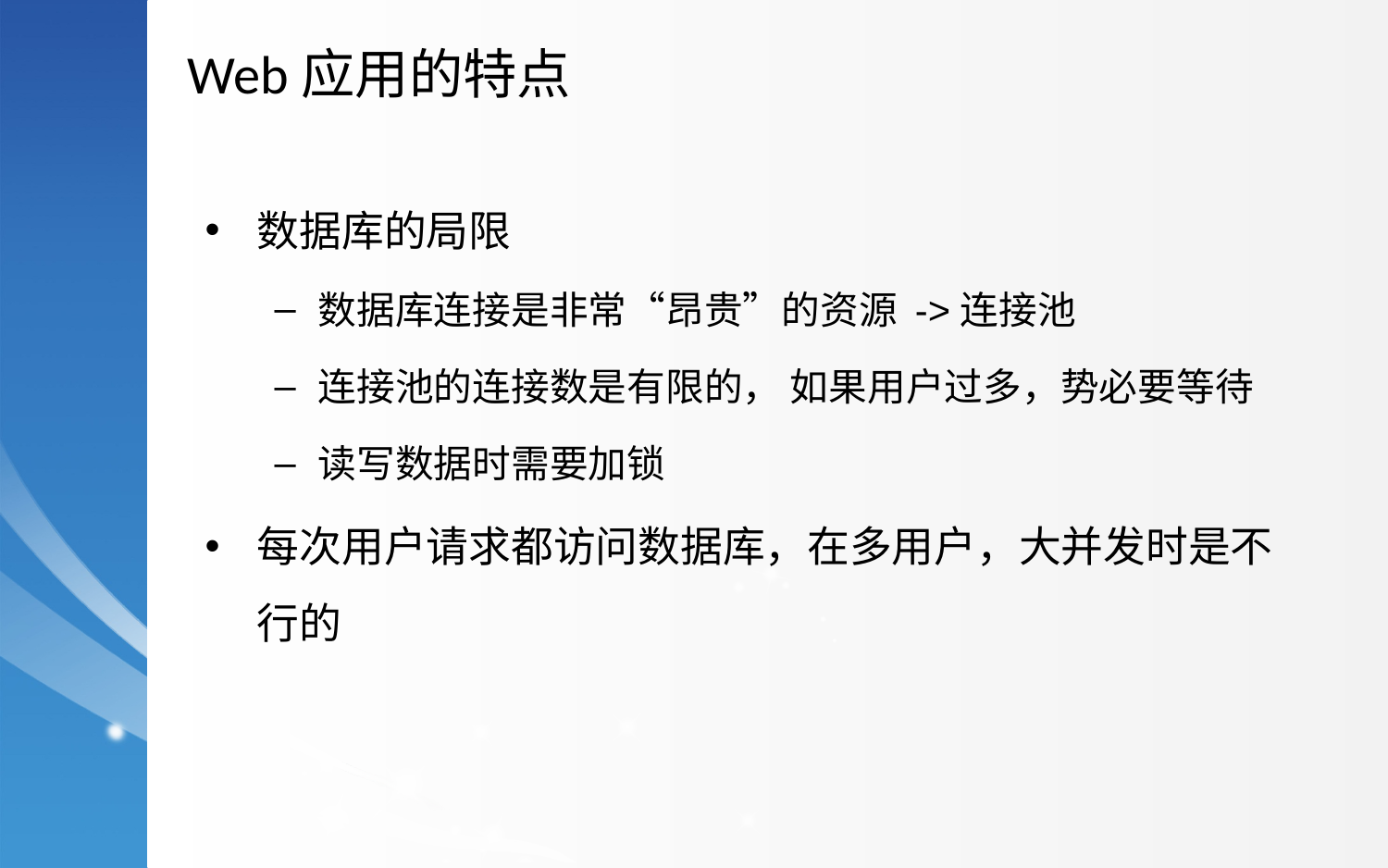

Web应用的特点
数据库的局限
数据库连接是非常“昂贵”的资源 ->连接池
连接池的连接数是有限的， 如果用户过多，势必要等待
读写数据时需要加锁
每次用户请求都访问数据库，在多用户，大并发时是不行的